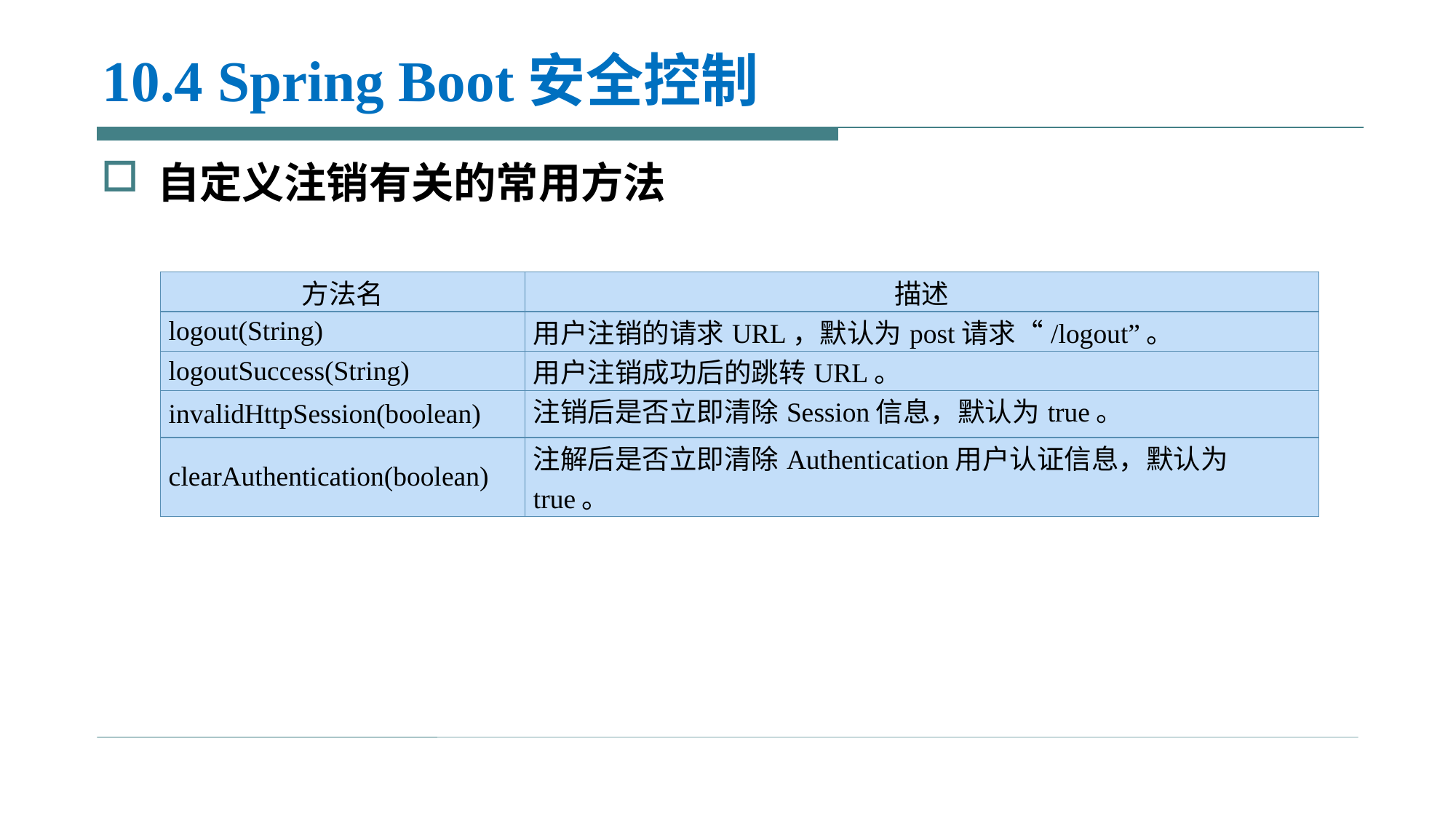

# 10.4 Spring Boot安全控制
自定义注销有关的常用方法
| 方法名 | 描述 |
| --- | --- |
| logout(String) | 用户注销的请求URL，默认为post请求“/logout”。 |
| logoutSuccess(String) | 用户注销成功后的跳转URL。 |
| invalidHttpSession(boolean) | 注销后是否立即清除Session信息，默认为true。 |
| clearAuthentication(boolean) | 注解后是否立即清除Authentication用户认证信息，默认为true。 |
38